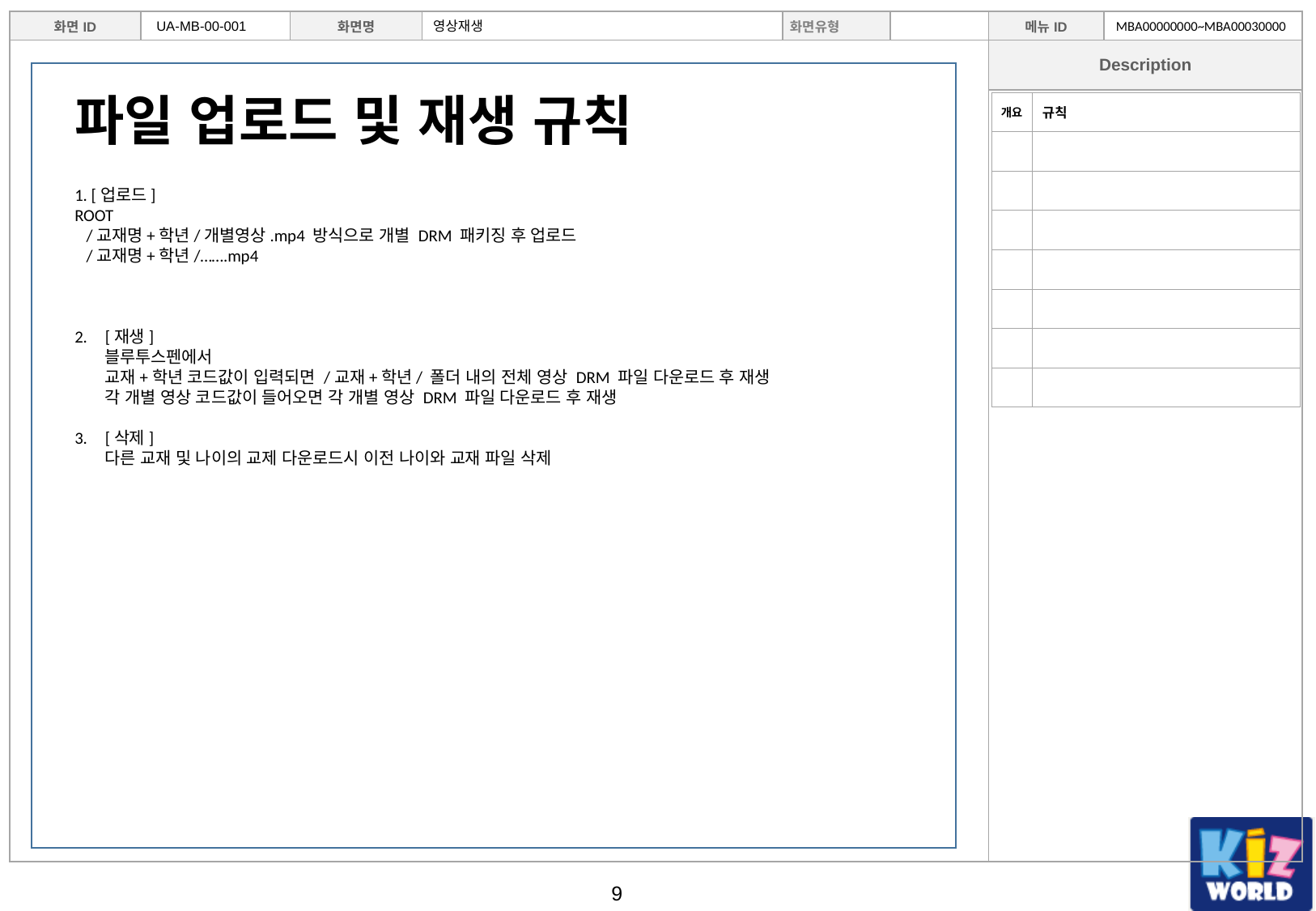

MBA00000000~MBA00030000
UA-MB-00-001
영상재생

파일 업로드 및 재생 규칙
| 개요 | 규칙 |
| --- | --- |
|  |  |
|  |  |
|  |  |
|  |  |
|  |  |
|  |  |
|  |  |
1. [업로드]
ROOT
   /교재명+학년/개별영상.mp4 방식으로 개별 DRM 패키징 후 업로드
   /교재명+학년/…….mp4

[재생]
블루투스펜에서
교재+학년 코드값이 입력되면 /교재+학년/ 폴더 내의 전체 영상 DRM 파일 다운로드 후 재생
각 개별 영상 코드값이 들어오면 각 개별 영상 DRM 파일 다운로드 후 재생

[삭제]
다른 교재 및 나이의 교제 다운로드시 이전 나이와 교재 파일 삭제